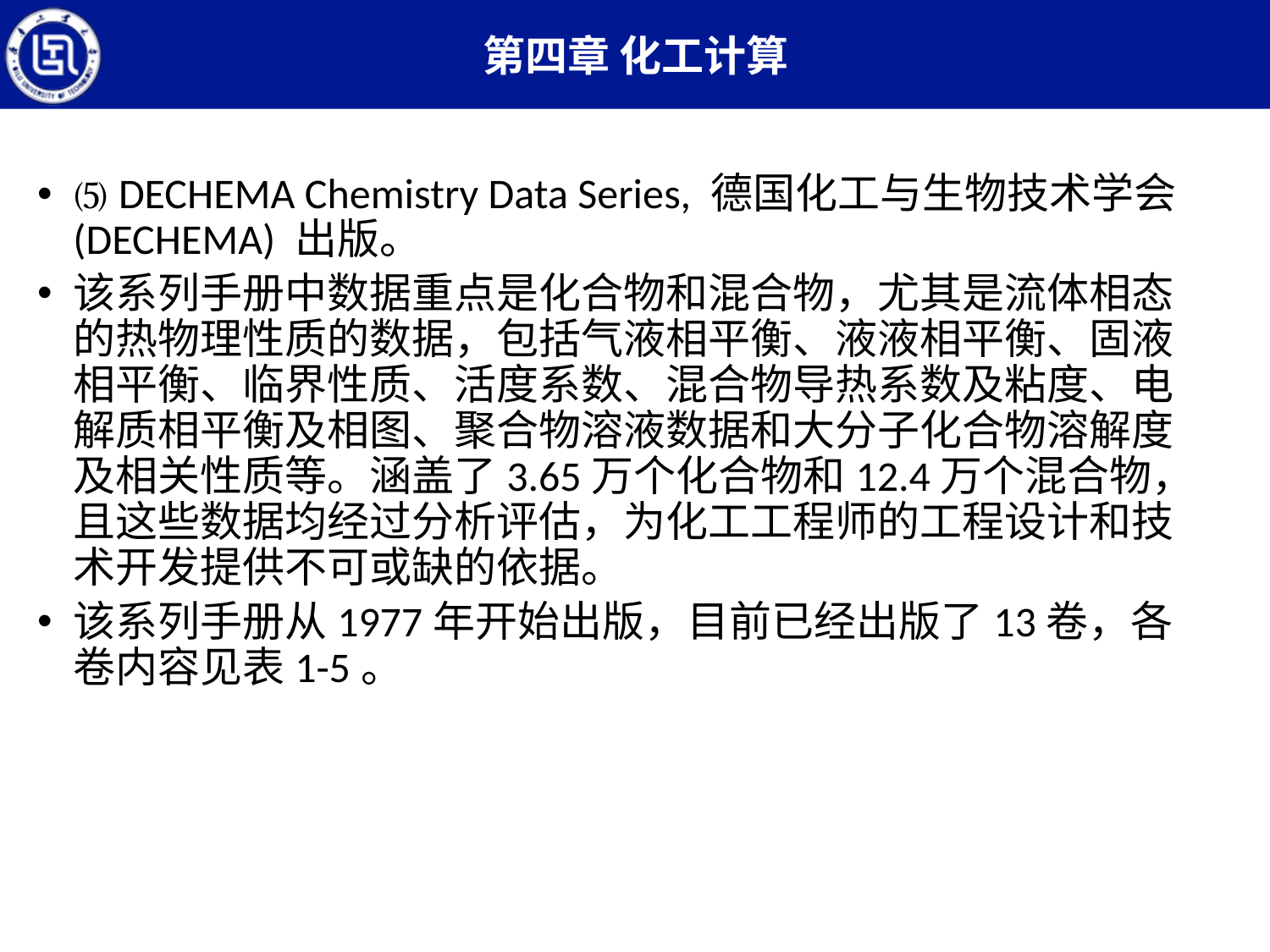

28
⑸ DECHEMA Chemistry Data Series, 德国化工与生物技术学会(DECHEMA) 出版。
该系列手册中数据重点是化合物和混合物，尤其是流体相态的热物理性质的数据，包括气液相平衡、液液相平衡、固液相平衡、临界性质、活度系数、混合物导热系数及粘度、电解质相平衡及相图、聚合物溶液数据和大分子化合物溶解度及相关性质等。涵盖了3.65万个化合物和12.4万个混合物，且这些数据均经过分析评估，为化工工程师的工程设计和技术开发提供不可或缺的依据。
该系列手册从1977年开始出版，目前已经出版了13卷，各卷内容见表1-5。